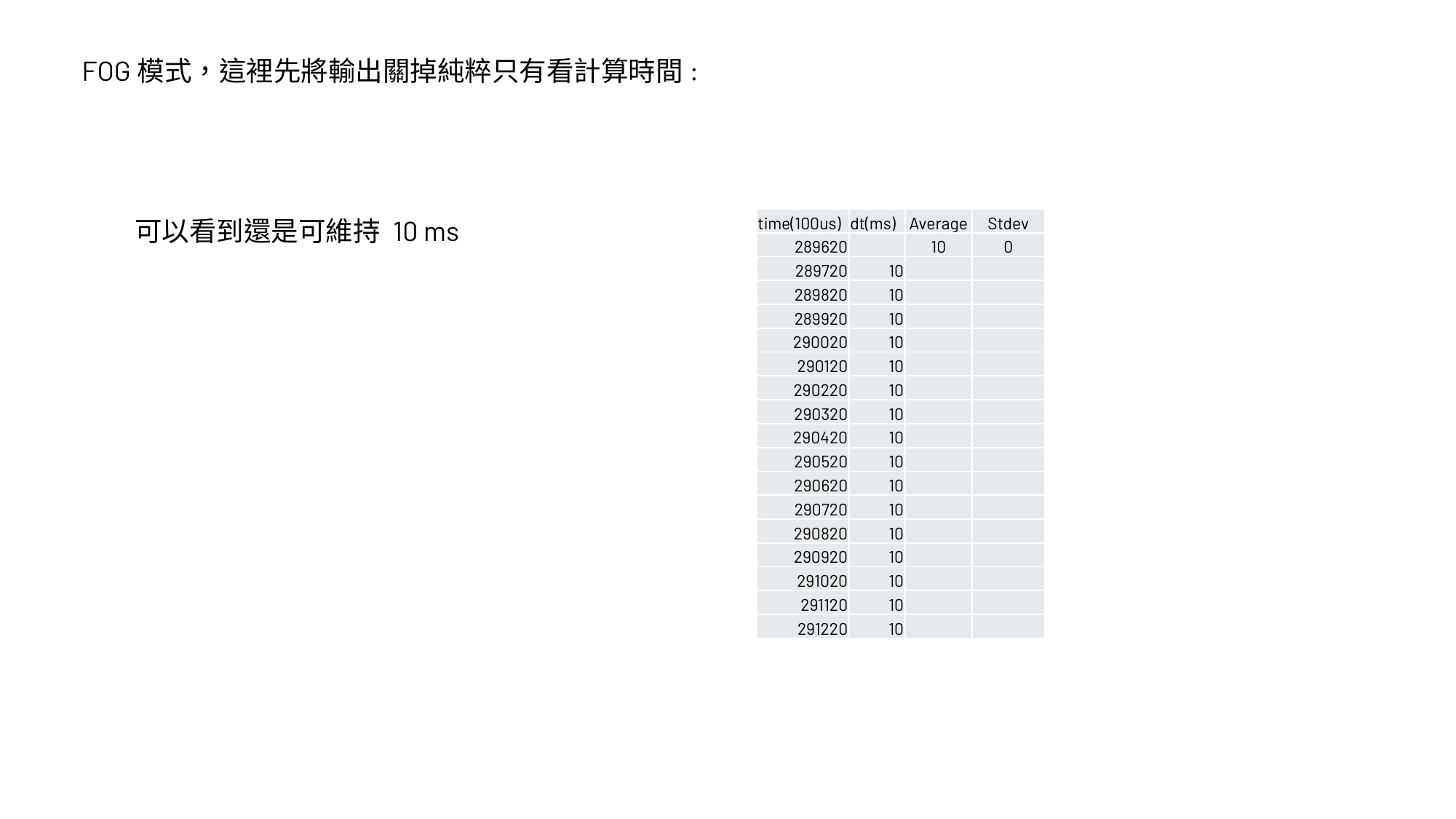

FOG模式，這裡先將輸出關掉純粹只有看計算時間:
可以看到還是可維持 10 ms
| time(100us) | dt(ms) | Average | Stdev |
| --- | --- | --- | --- |
| 289620 |  | 10 | 0 |
| 289720 | 10 |  |  |
| 289820 | 10 |  |  |
| 289920 | 10 |  |  |
| 290020 | 10 |  |  |
| 290120 | 10 |  |  |
| 290220 | 10 |  |  |
| 290320 | 10 |  |  |
| 290420 | 10 |  |  |
| 290520 | 10 |  |  |
| 290620 | 10 |  |  |
| 290720 | 10 |  |  |
| 290820 | 10 |  |  |
| 290920 | 10 |  |  |
| 291020 | 10 |  |  |
| 291120 | 10 |  |  |
| 291220 | 10 |  |  |